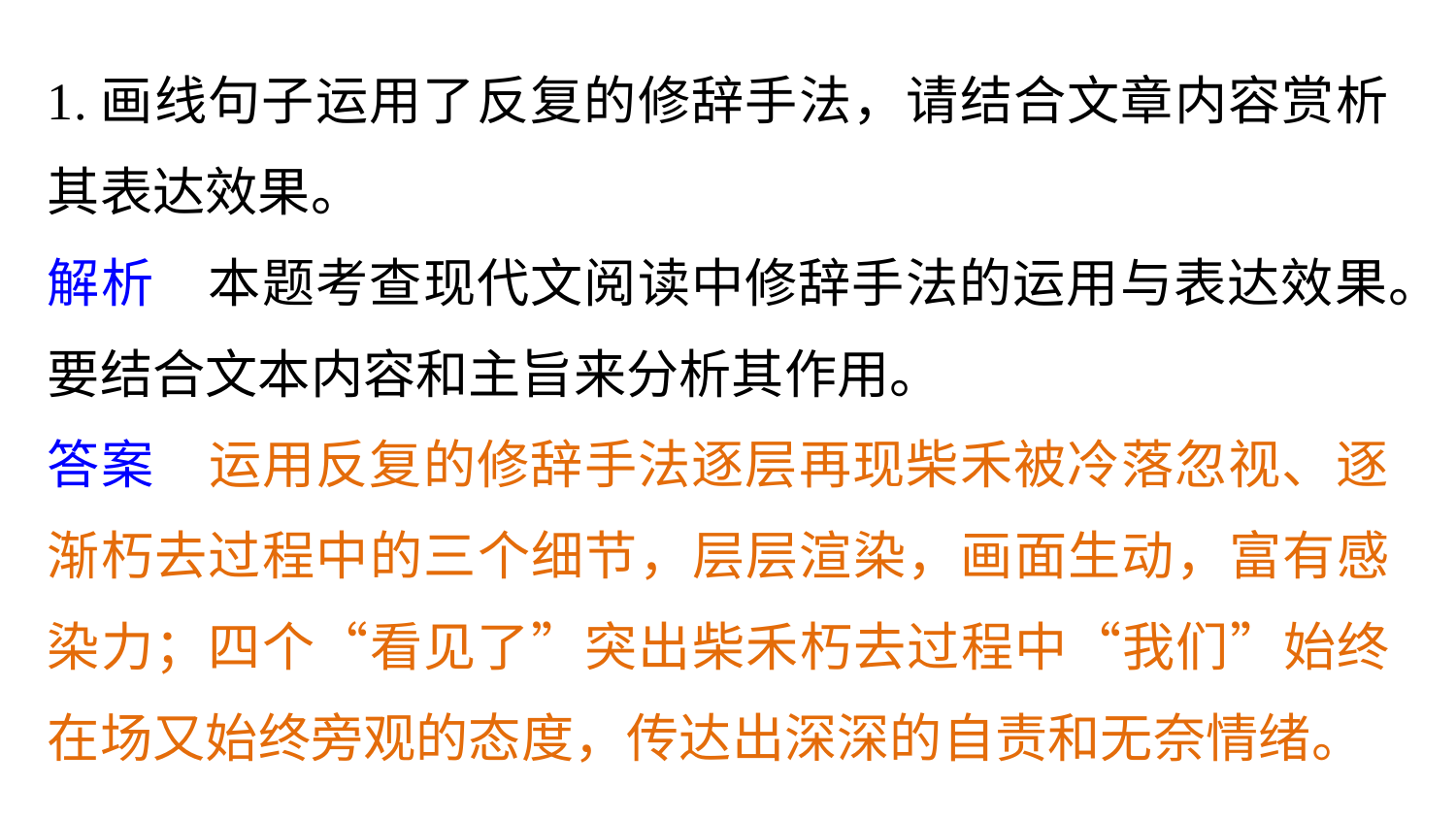

1.画线句子运用了反复的修辞手法，请结合文章内容赏析其表达效果。
解析　本题考查现代文阅读中修辞手法的运用与表达效果。要结合文本内容和主旨来分析其作用。
答案　运用反复的修辞手法逐层再现柴禾被冷落忽视、逐渐朽去过程中的三个细节，层层渲染，画面生动，富有感染力；四个“看见了”突出柴禾朽去过程中“我们”始终在场又始终旁观的态度，传达出深深的自责和无奈情绪。